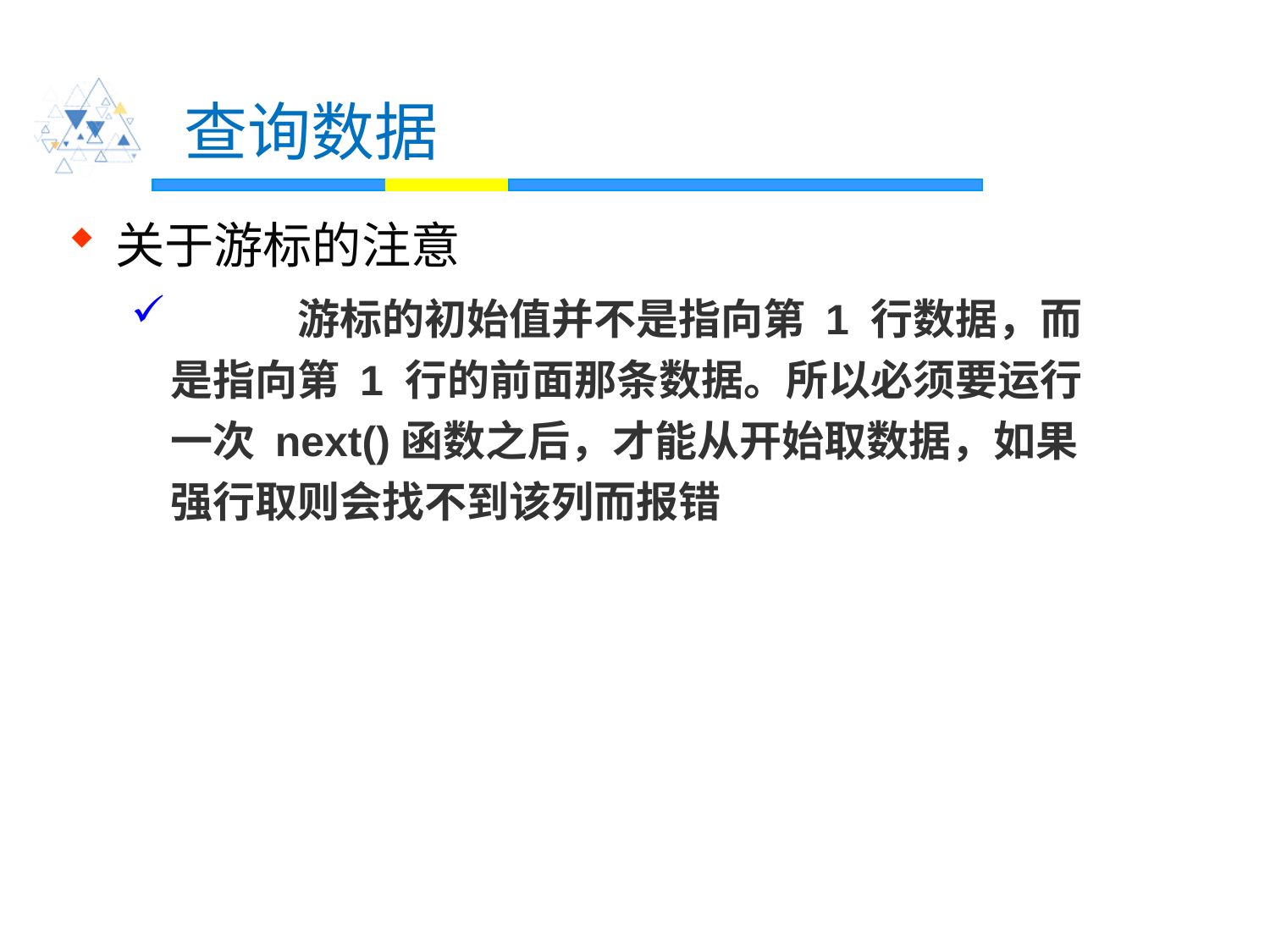

# 查询数据
关于游标的注意
 	游标的初始值并不是指向第 1 行数据，而是指向第 1 行的前面那条数据。所以必须要运行一次 next()函数之后，才能从开始取数据，如果强行取则会找不到该列而报错